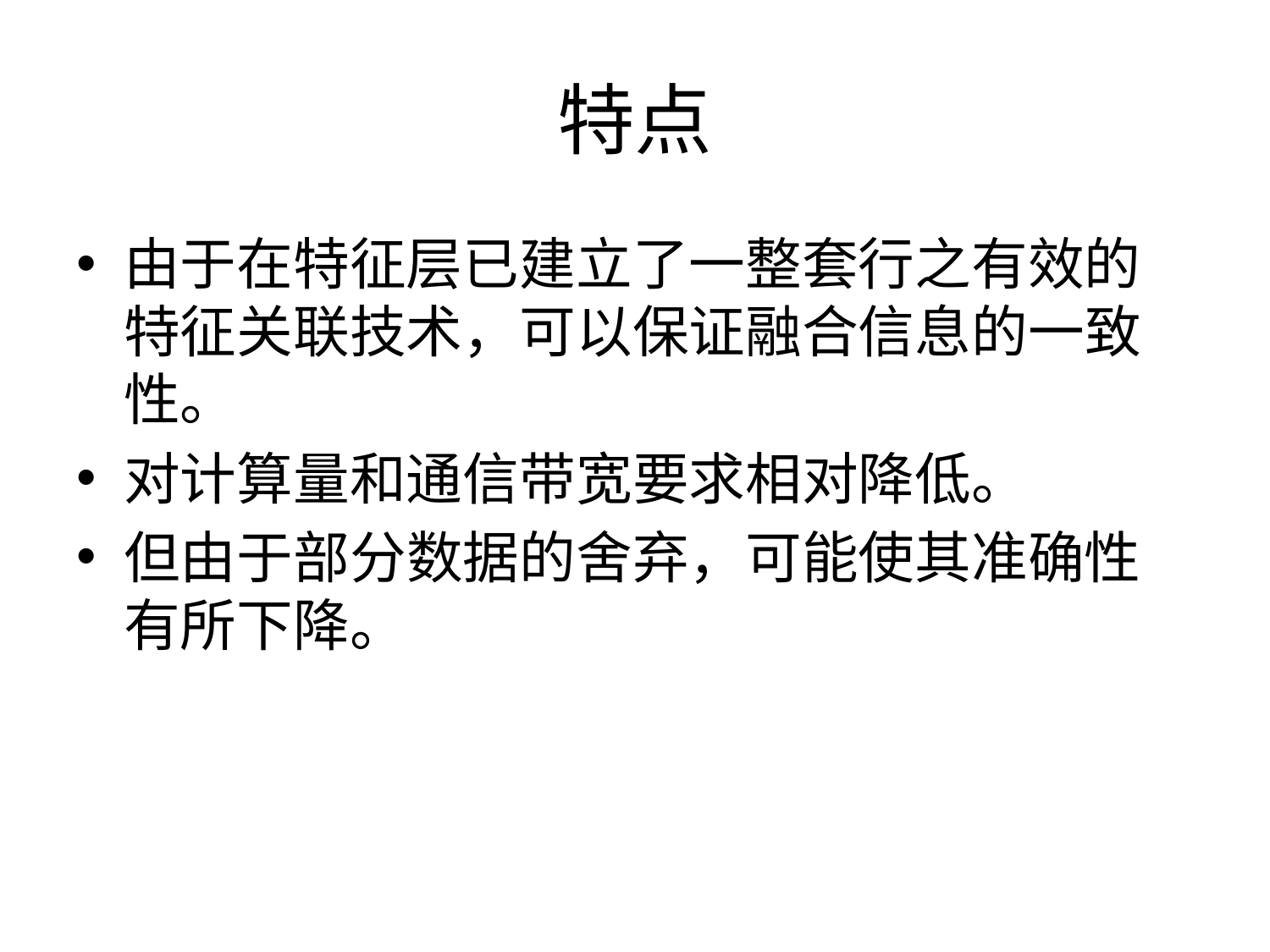

# 特点
由于在特征层已建立了一整套行之有效的特征关联技术，可以保证融合信息的一致性。
对计算量和通信带宽要求相对降低。
但由于部分数据的舍弃，可能使其准确性有所下降。